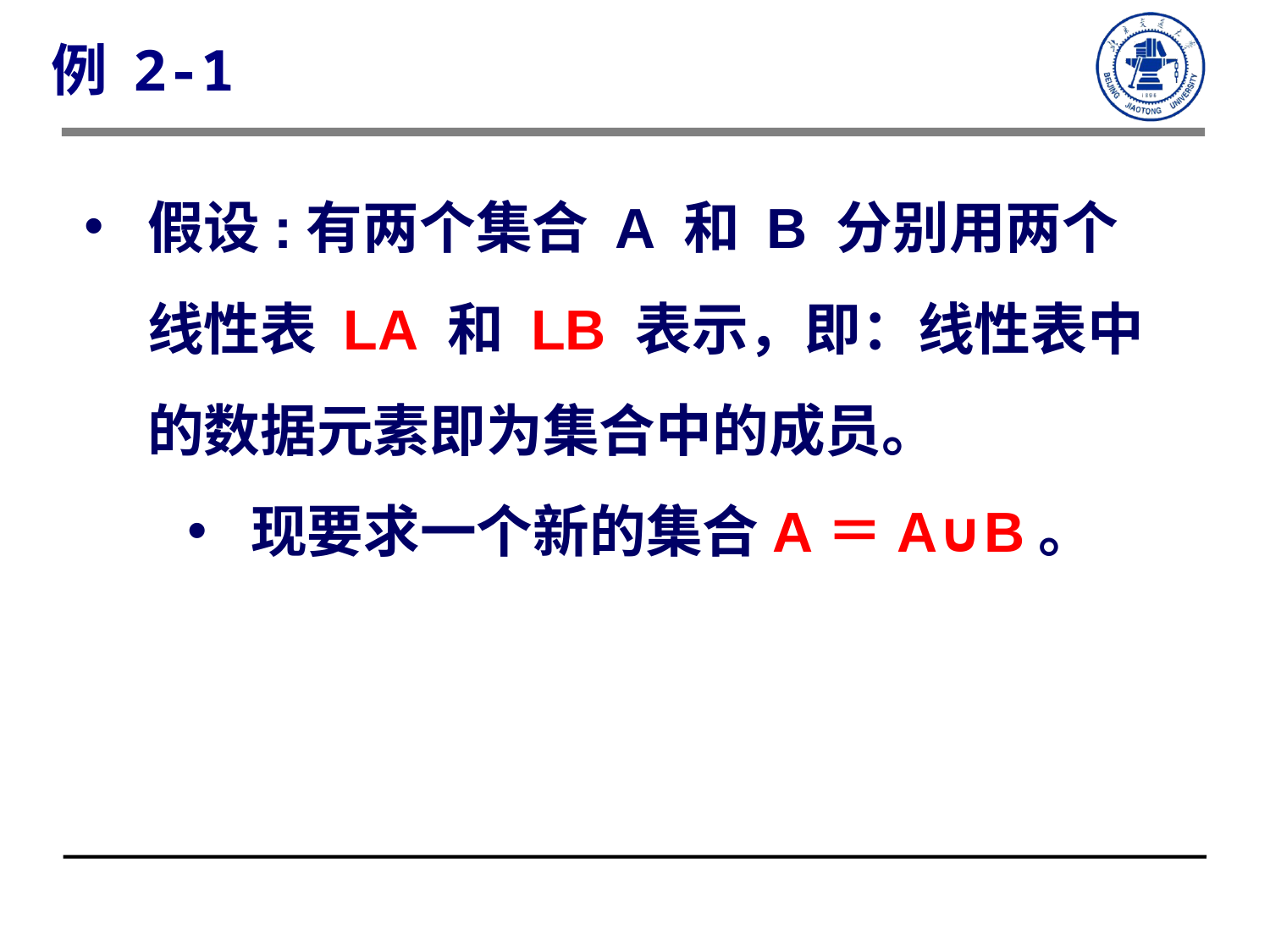

例 2-1
假设:有两个集合 A 和 B 分别用两个线性表 LA 和 LB 表示，即：线性表中的数据元素即为集合中的成员。
现要求一个新的集合A＝A∪B。